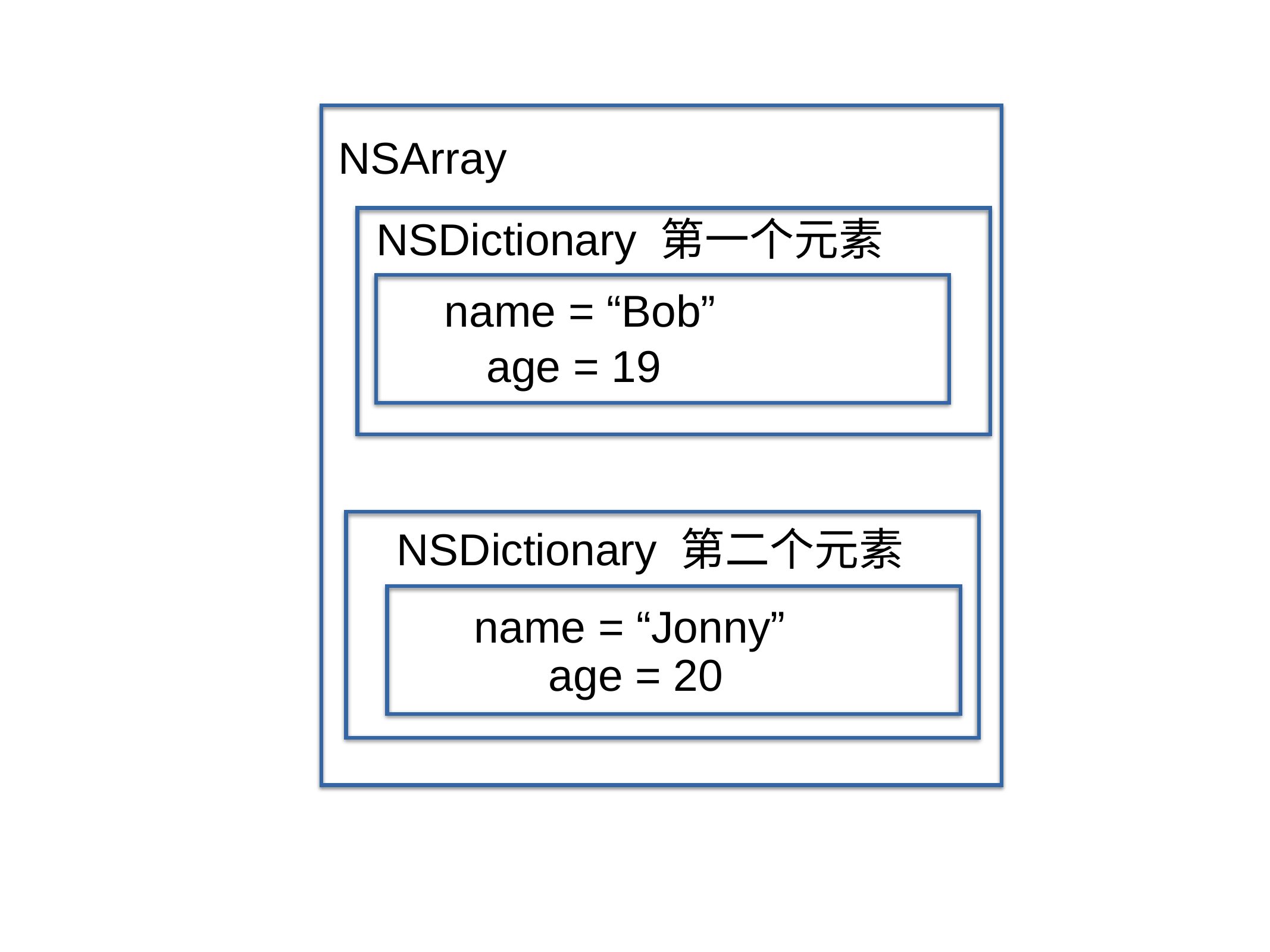

NSArray
NSDictionary 第一个元素

name = “Bob”
age = 19

NSDictionary 第二个元素

name = “Jonny”
age = 20